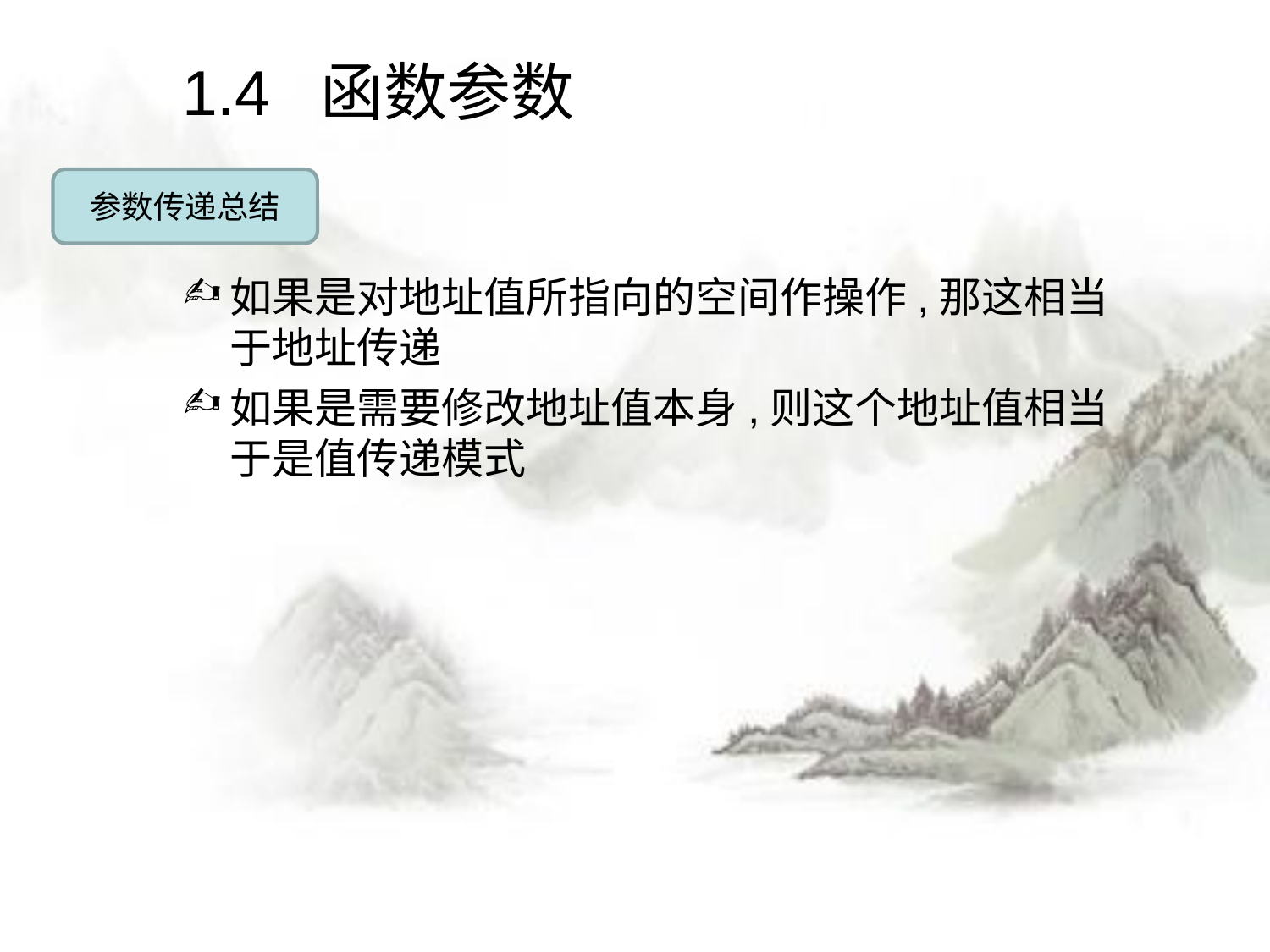

# 1.4  函数参数
参数传递总结
如果是对地址值所指向的空间作操作,那这相当于地址传递
如果是需要修改地址值本身,则这个地址值相当于是值传递模式